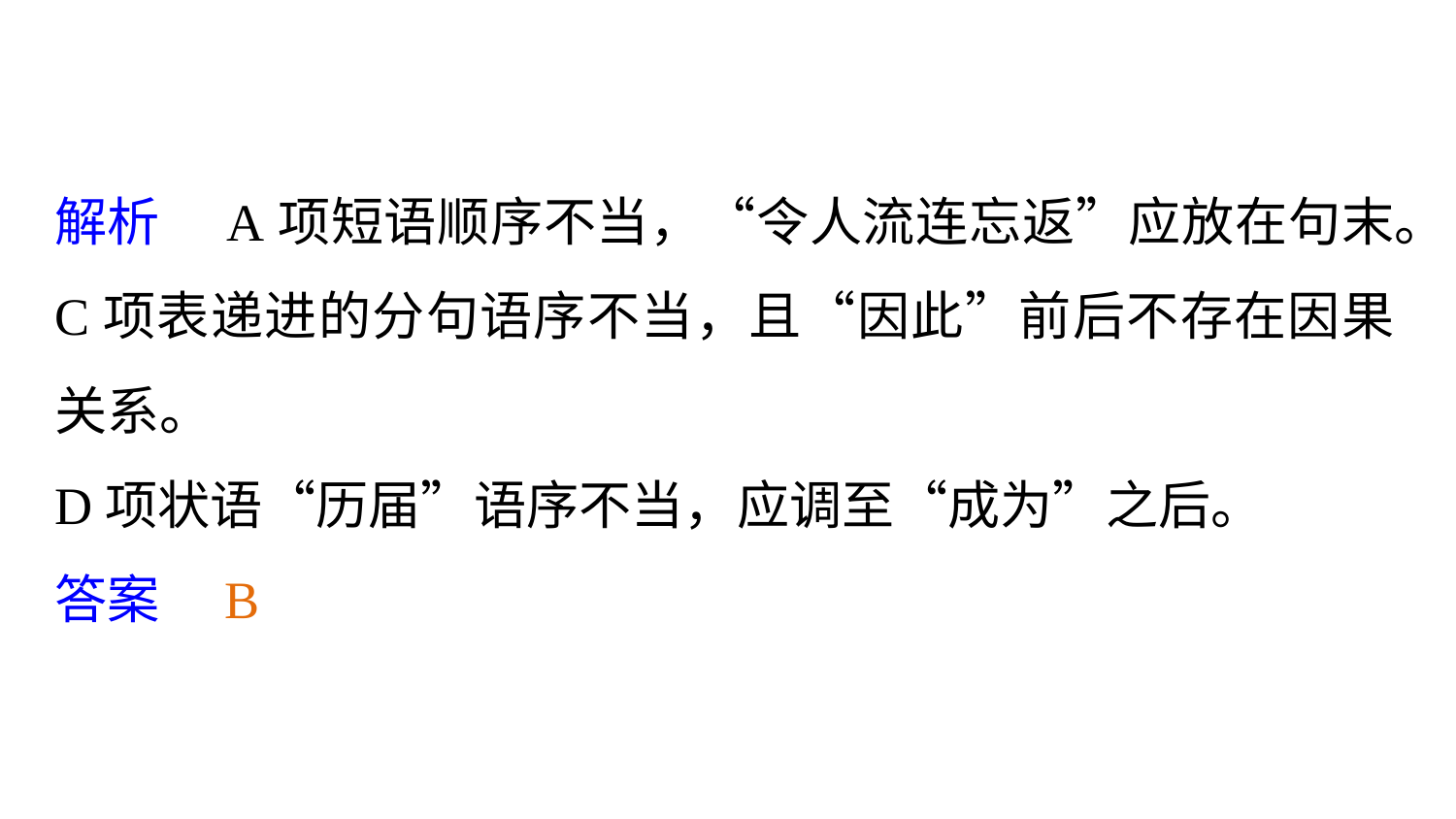

解析　A项短语顺序不当，“令人流连忘返”应放在句末。
C项表递进的分句语序不当，且“因此”前后不存在因果关系。
D项状语“历届”语序不当，应调至“成为”之后。
答案　B